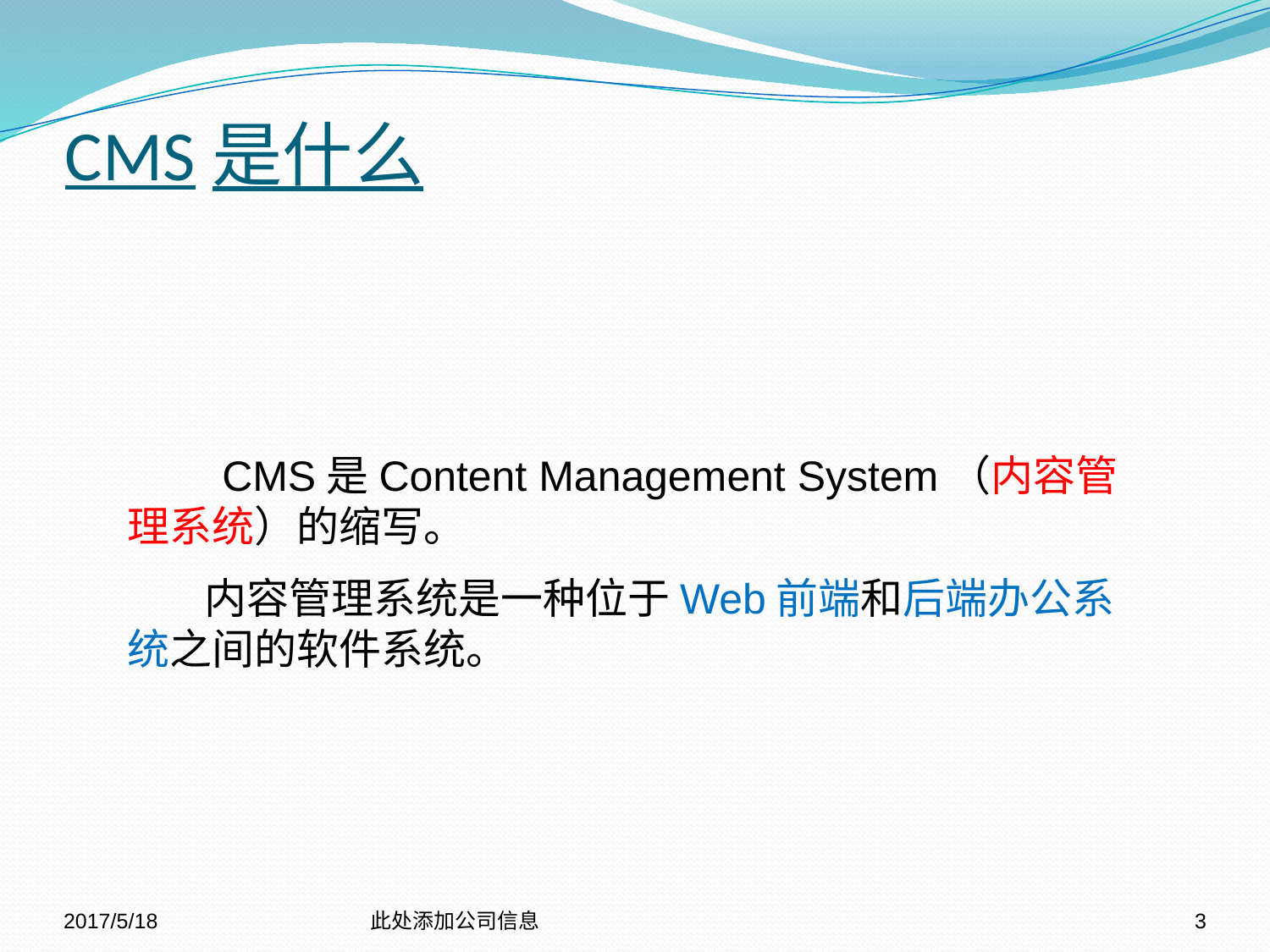

# CMS是什么

        CMS是Content Management System（内容管理系统）的缩写。

       内容管理系统是一种位于Web前端和后端办公系统之间的软件系统。
2017/5/18
此处添加公司信息
3